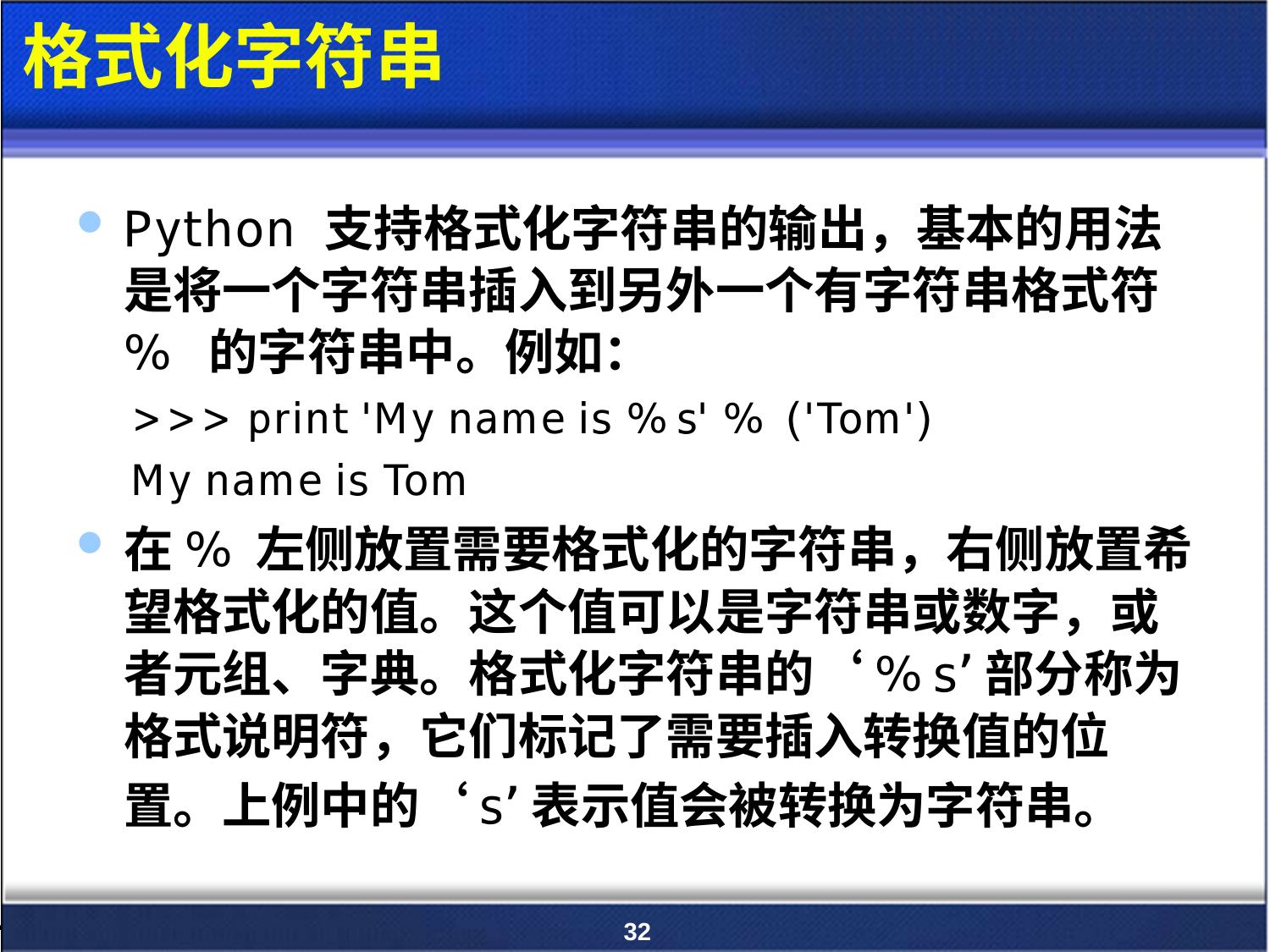

# 格式化字符串
Python 支持格式化字符串的输出，基本的用法是将一个字符串插入到另外一个有字符串格式符 % 的字符串中。例如：
>>> print 'My name is %s' % ('Tom')
My name is Tom
在%左侧放置需要格式化的字符串，右侧放置希望格式化的值。这个值可以是字符串或数字，或者元组、字典。格式化字符串的‘%s’部分称为格式说明符，它们标记了需要插入转换值的位置。上例中的‘s’表示值会被转换为字符串。
32